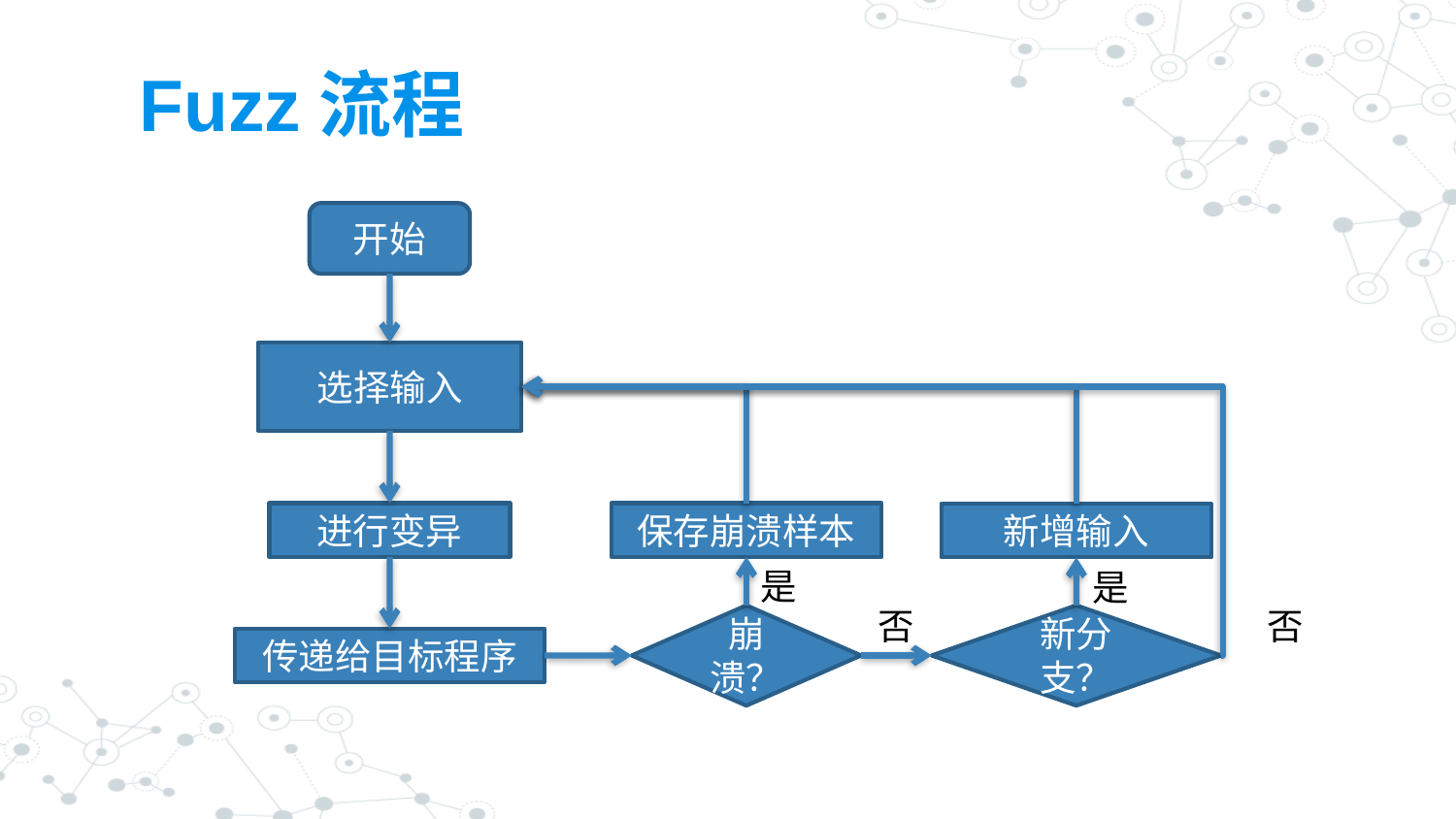

# Fuzz流程
开始
选择输入
进行变异
保存崩溃样本
新增输入
是
是
否
否
新分支？
崩溃？
传递给目标程序